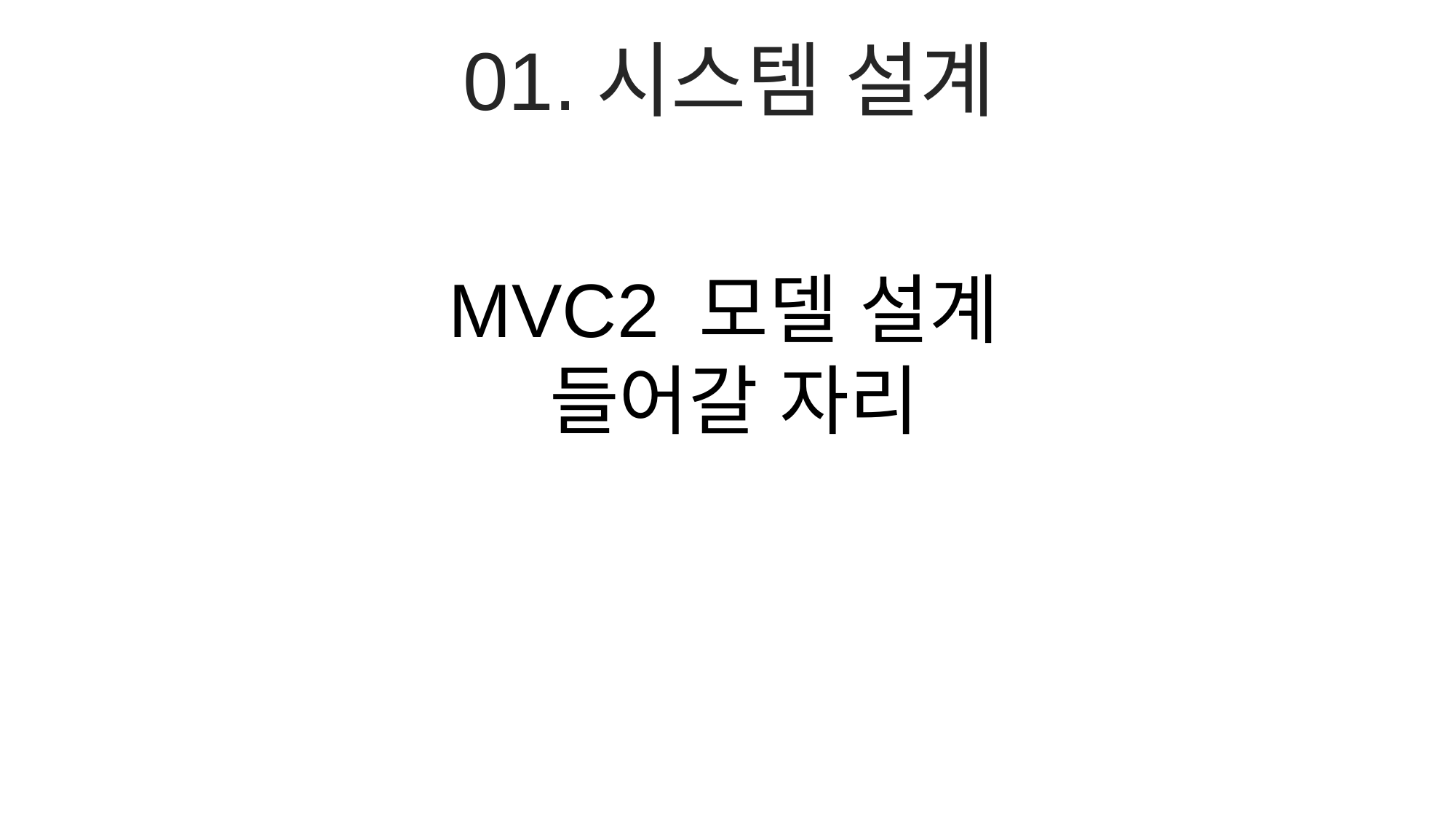

01.시스템 설계
MVC2 모델 설계
들어갈 자리